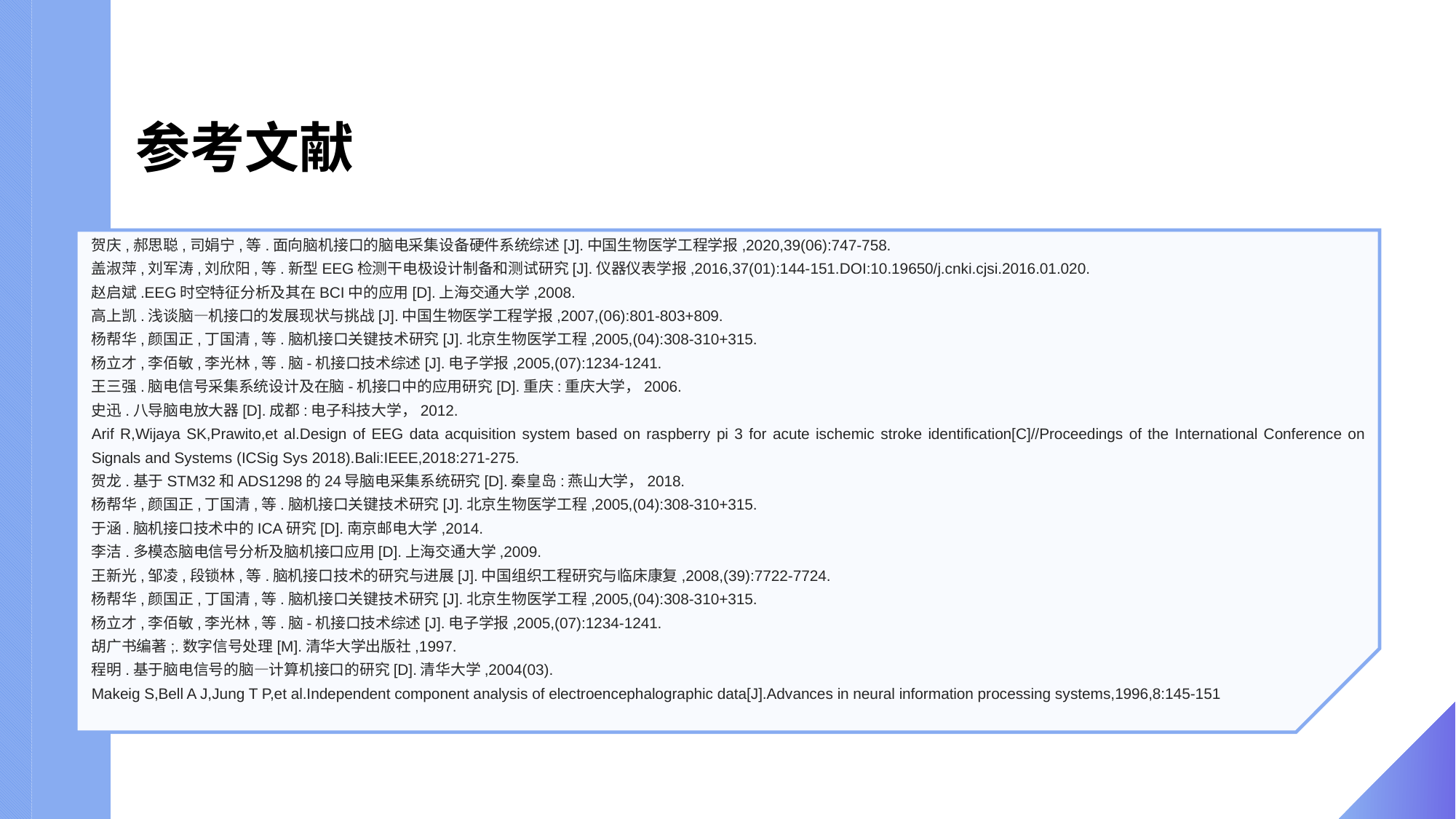

# 参考文献
贺庆,郝思聪,司娟宁,等.面向脑机接口的脑电采集设备硬件系统综述[J].中国生物医学工程学报,2020,39(06):747-758.
盖淑萍,刘军涛,刘欣阳,等.新型EEG检测干电极设计制备和测试研究[J].仪器仪表学报,2016,37(01):144-151.DOI:10.19650/j.cnki.cjsi.2016.01.020.
赵启斌.EEG时空特征分析及其在BCI中的应用[D].上海交通大学,2008.
高上凯.浅谈脑—机接口的发展现状与挑战[J].中国生物医学工程学报,2007,(06):801-803+809.
杨帮华,颜国正,丁国清,等.脑机接口关键技术研究[J].北京生物医学工程,2005,(04):308-310+315.
杨立才,李佰敏,李光林,等.脑-机接口技术综述[J].电子学报,2005,(07):1234-1241.
王三强.脑电信号采集系统设计及在脑-机接口中的应用研究[D].重庆:重庆大学，2006.
史迅.八导脑电放大器[D].成都:电子科技大学，2012.
Arif R,Wijaya SK,Prawito,et al.Design of EEG data acquisition system based on raspberry pi 3 for acute ischemic stroke identification[C]//Proceedings of the International Conference on Signals and Systems (ICSig Sys 2018).Bali:IEEE,2018:271-275.
贺龙.基于STM32和ADS1298的24导脑电采集系统研究[D].秦皇岛:燕山大学，2018.
杨帮华,颜国正,丁国清,等.脑机接口关键技术研究[J].北京生物医学工程,2005,(04):308-310+315.
于涵.脑机接口技术中的ICA研究[D].南京邮电大学,2014.
李洁.多模态脑电信号分析及脑机接口应用[D].上海交通大学,2009.
王新光,邹凌,段锁林,等.脑机接口技术的研究与进展[J].中国组织工程研究与临床康复,2008,(39):7722-7724.
杨帮华,颜国正,丁国清,等.脑机接口关键技术研究[J].北京生物医学工程,2005,(04):308-310+315.
杨立才,李佰敏,李光林,等.脑-机接口技术综述[J].电子学报,2005,(07):1234-1241.
胡广书编著;.数字信号处理[M].清华大学出版社,1997.
程明.基于脑电信号的脑—计算机接口的研究[D].清华大学,2004(03).
Makeig S,Bell A J,Jung T P,et al.Independent component analysis of electroencephalographic data[J].Advances in neural information processing systems,1996,8:145-151